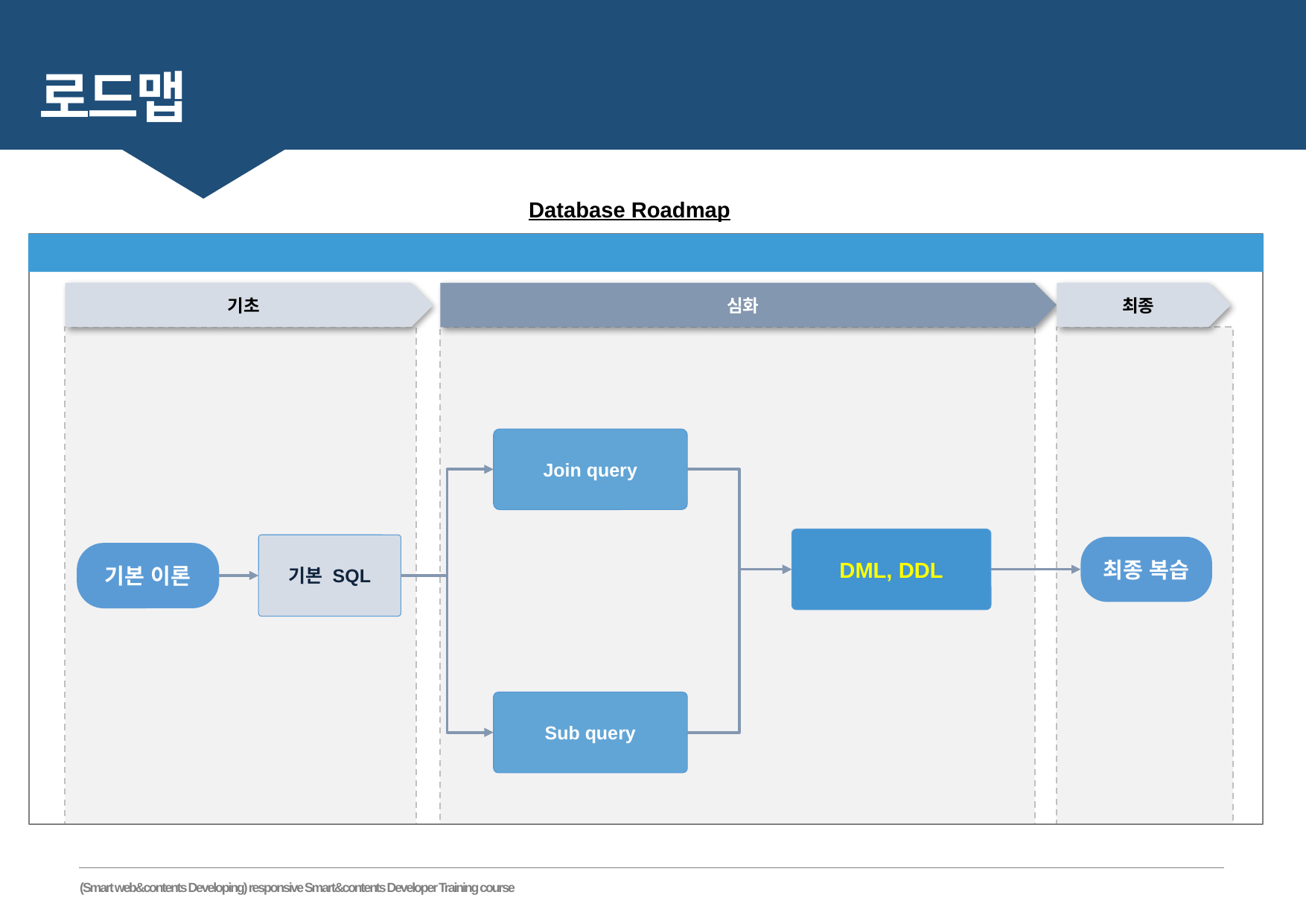

로드맵
Database Roadmap
3 STEP 학습

기초
심화
최종

Join query
DML, DDL
기본 SQL
최종 복습
기본 이론
Sub query
(Smart web&contents Developing) responsive Smart&contents Developer Training course